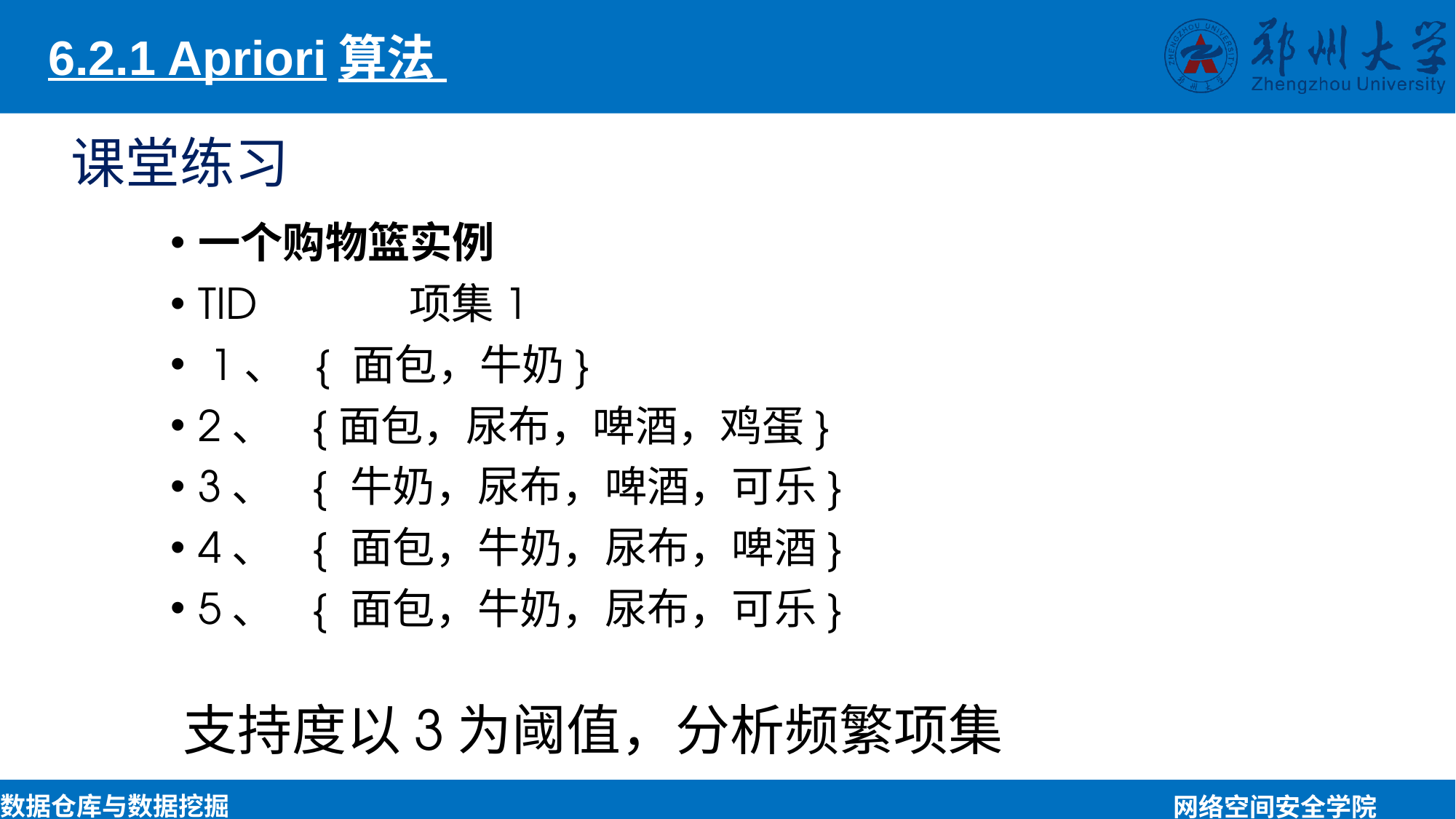

6.2.1 Apriori算法
课堂练习
一个购物篮实例
TID            项集1
 1、  { 面包，牛奶}
2、   {面包，尿布，啤酒，鸡蛋}
3、   { 牛奶，尿布，啤酒，可乐}
4、   { 面包，牛奶，尿布，啤酒}
5、   { 面包，牛奶，尿布，可乐}

支持度以3为阈值，分析频繁项集